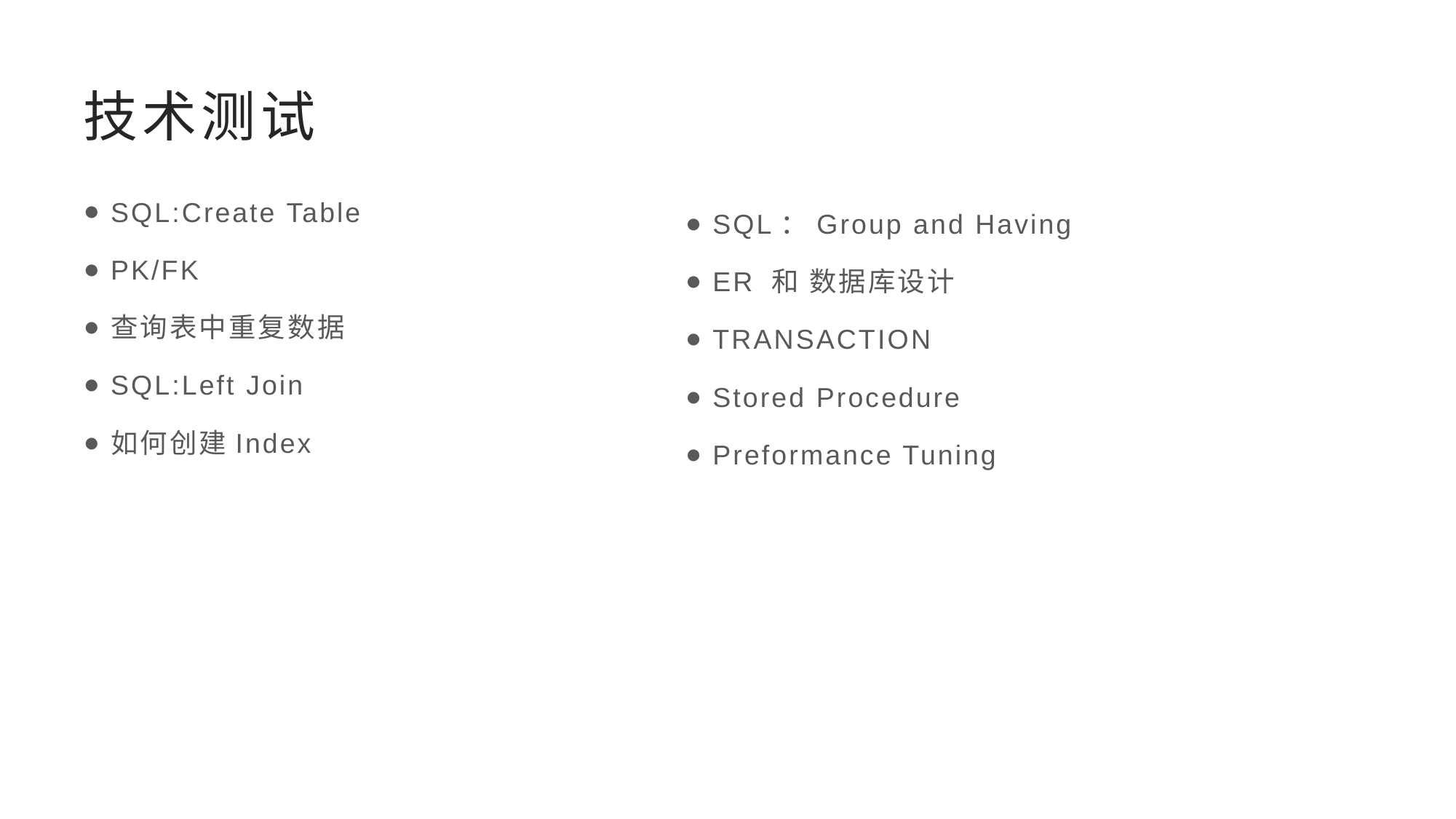

# 技术测试
SQL:Create Table
PK/FK
查询表中重复数据
SQL:Left Join
如何创建Index

SQL：Group and Having
ER 和 数据库设计
TRANSACTION
Stored Procedure
Preformance Tuning